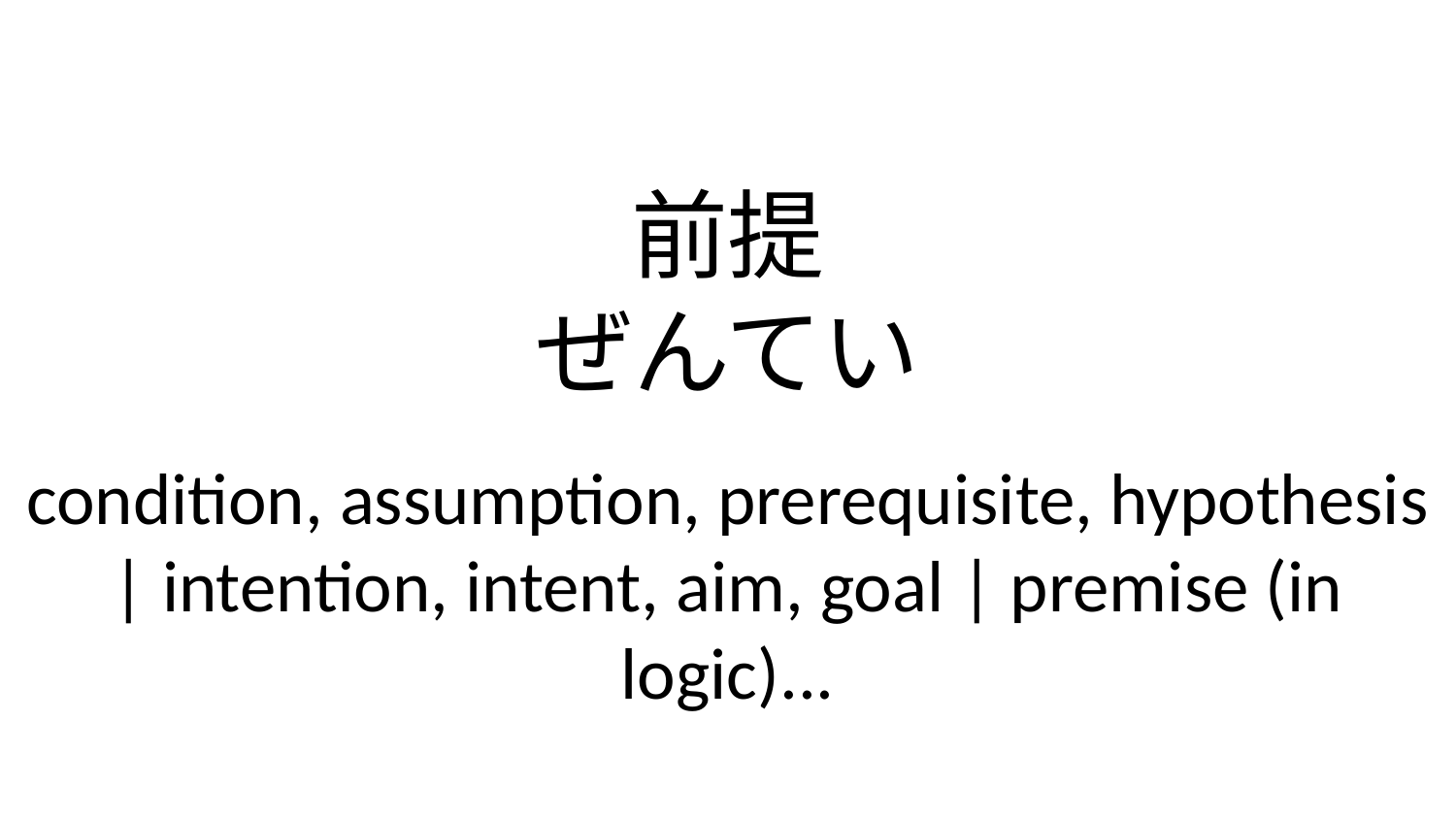

前提
ぜんてい
condition, assumption, prerequisite, hypothesis | intention, intent, aim, goal | premise (in logic)...
526-540